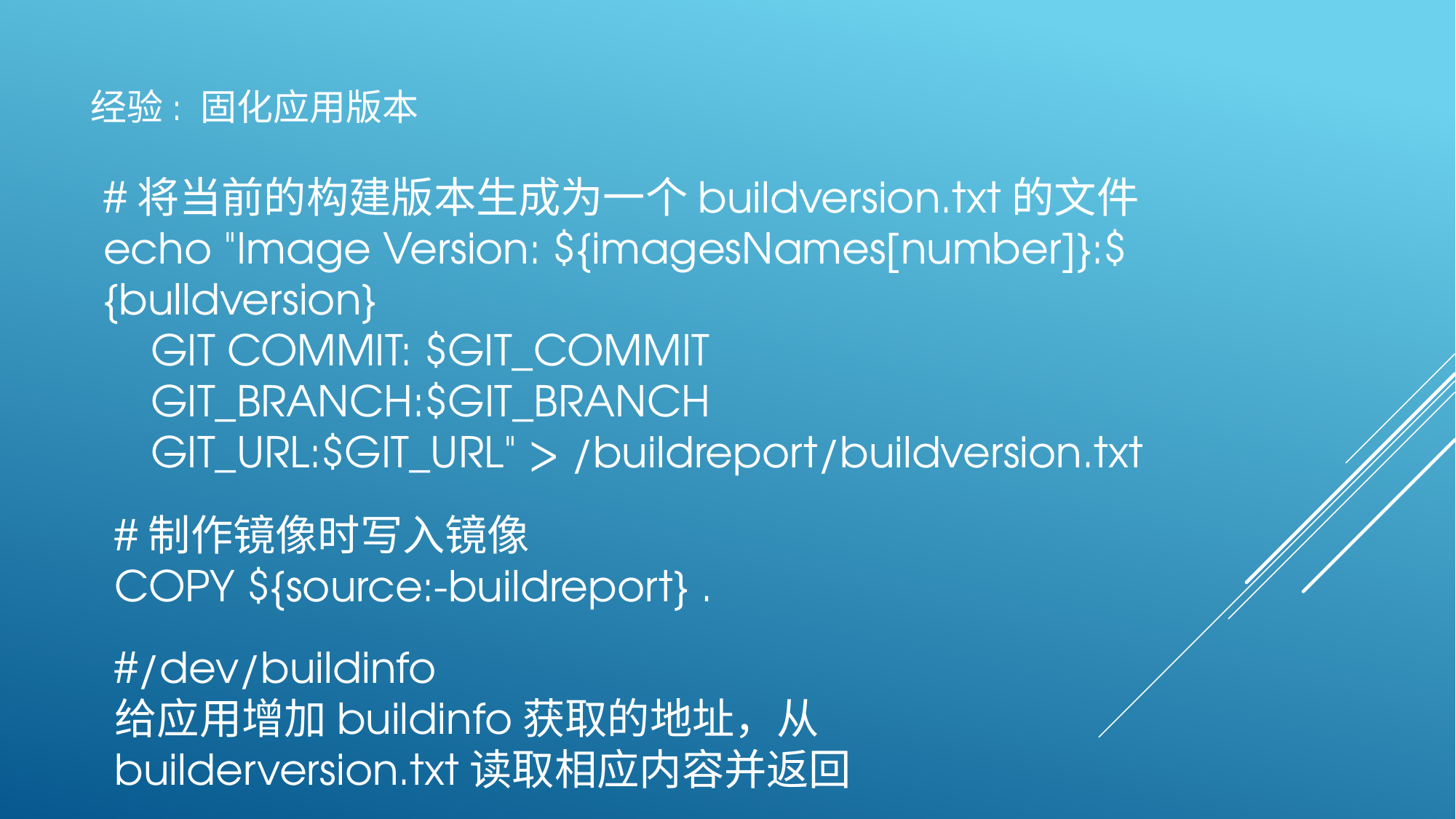

# 经验: 固化应用版本
#将当前的构建版本生成为一个buildversion.txt的文件
echo "Image Version: ${imagesNames[number]}:${bulldversion}
    GIT COMMIT: $GIT_COMMIT
    GIT_BRANCH:$GIT_BRANCH
    GIT_URL:$GIT_URL" > /buildreport/buildversion.txt
#制作镜像时写入镜像
COPY ${source:-buildreport} .
#/dev/buildinfo
给应用增加buildinfo获取的地址，从builderversion.txt读取相应内容并返回